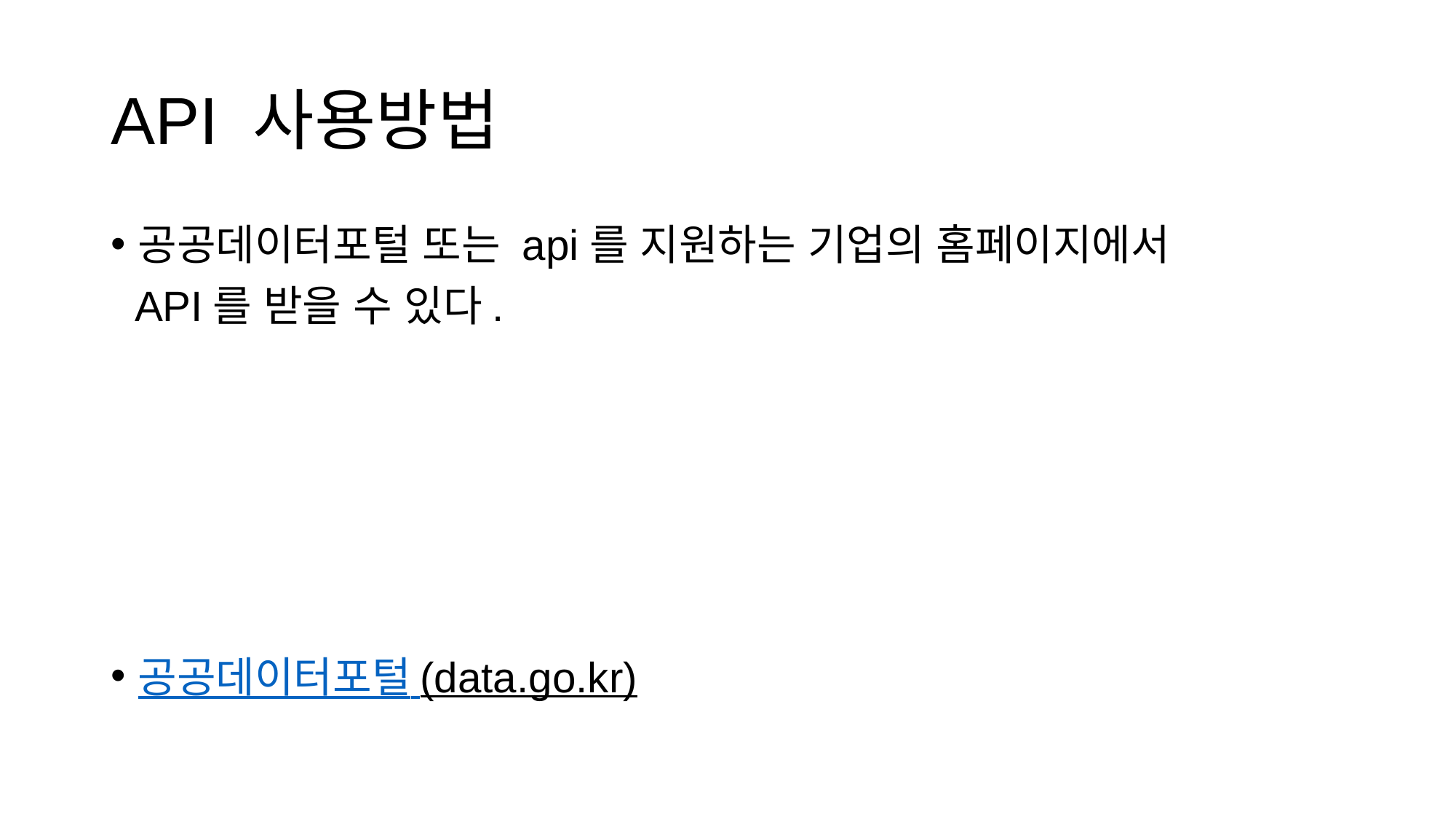

# API 사용방법
공공데이터포털 또는 api를 지원하는 기업의 홈페이지에서
  API를 받을 수 있다.

공공데이터포털 (data.go.kr)